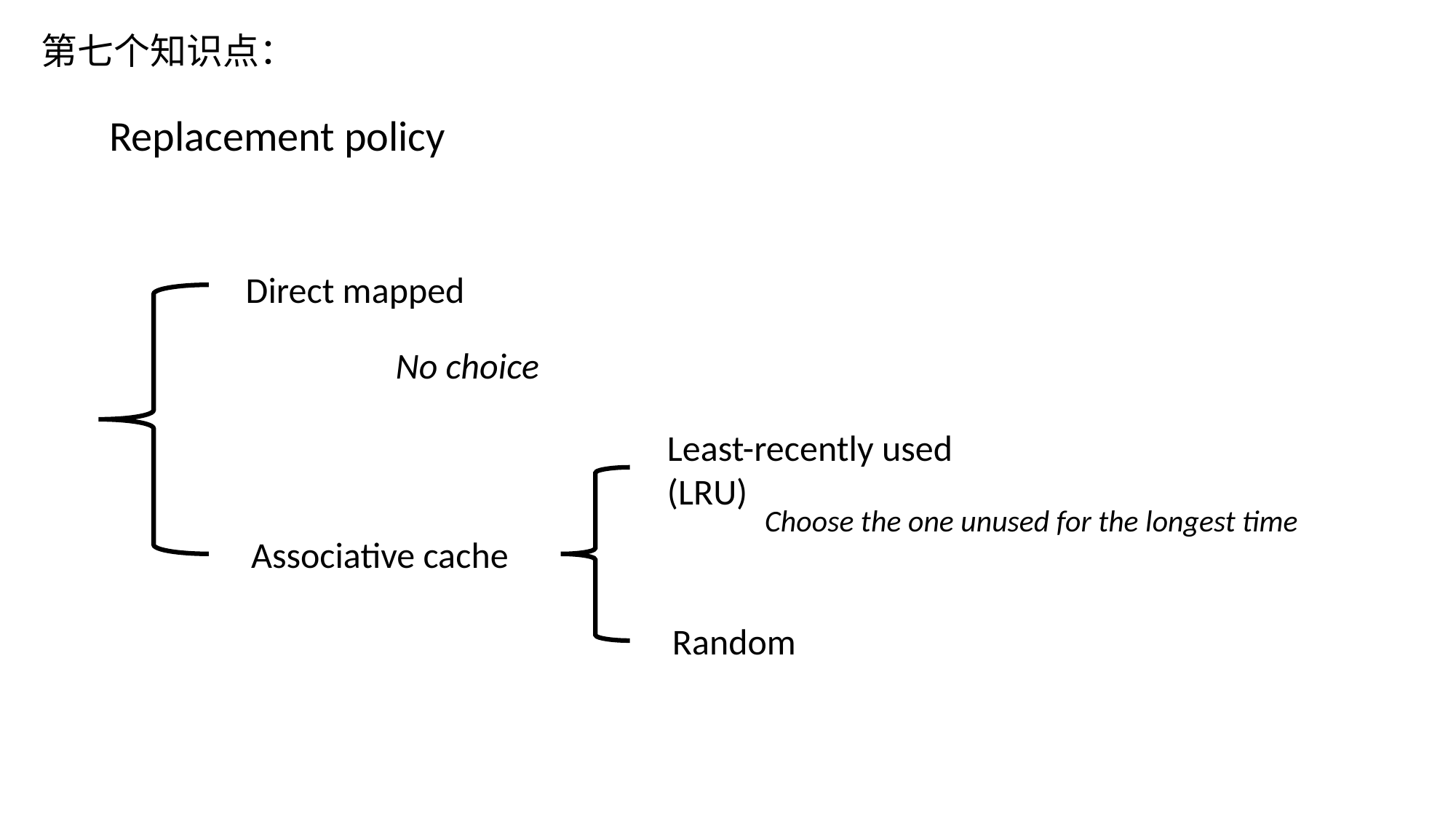

第七个知识点：
Replacement policy
Direct mapped

No choice
Least-recently used (LRU)

Choose the one unused for the longest time
Associative cache
Random